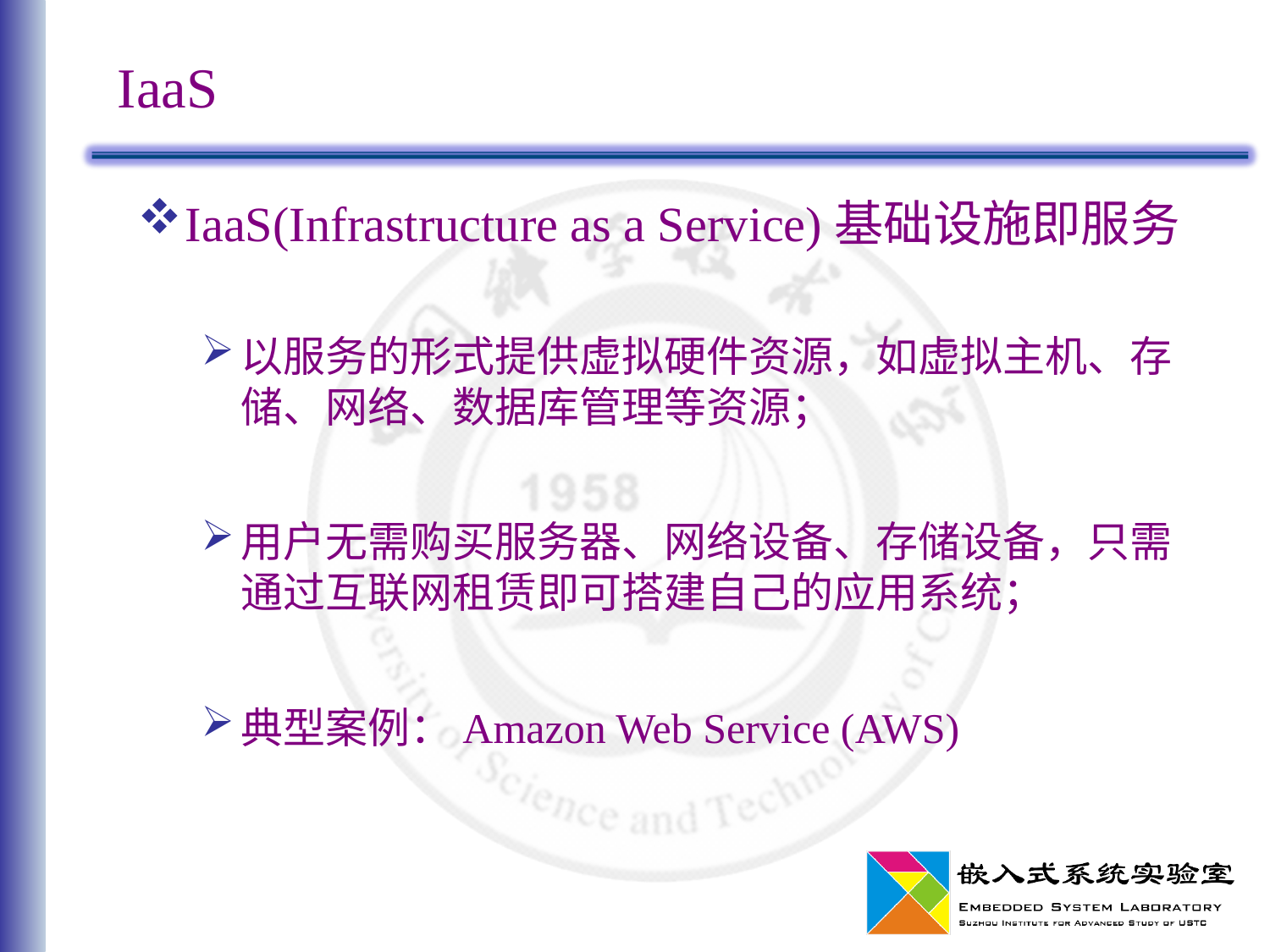

# IaaS
IaaS(Infrastructure as a Service)基础设施即服务

以服务的形式提供虚拟硬件资源，如虚拟主机、存储、网络、数据库管理等资源；

用户无需购买服务器、网络设备、存储设备，只需通过互联网租赁即可搭建自己的应用系统；

典型案例：Amazon Web Service (AWS)